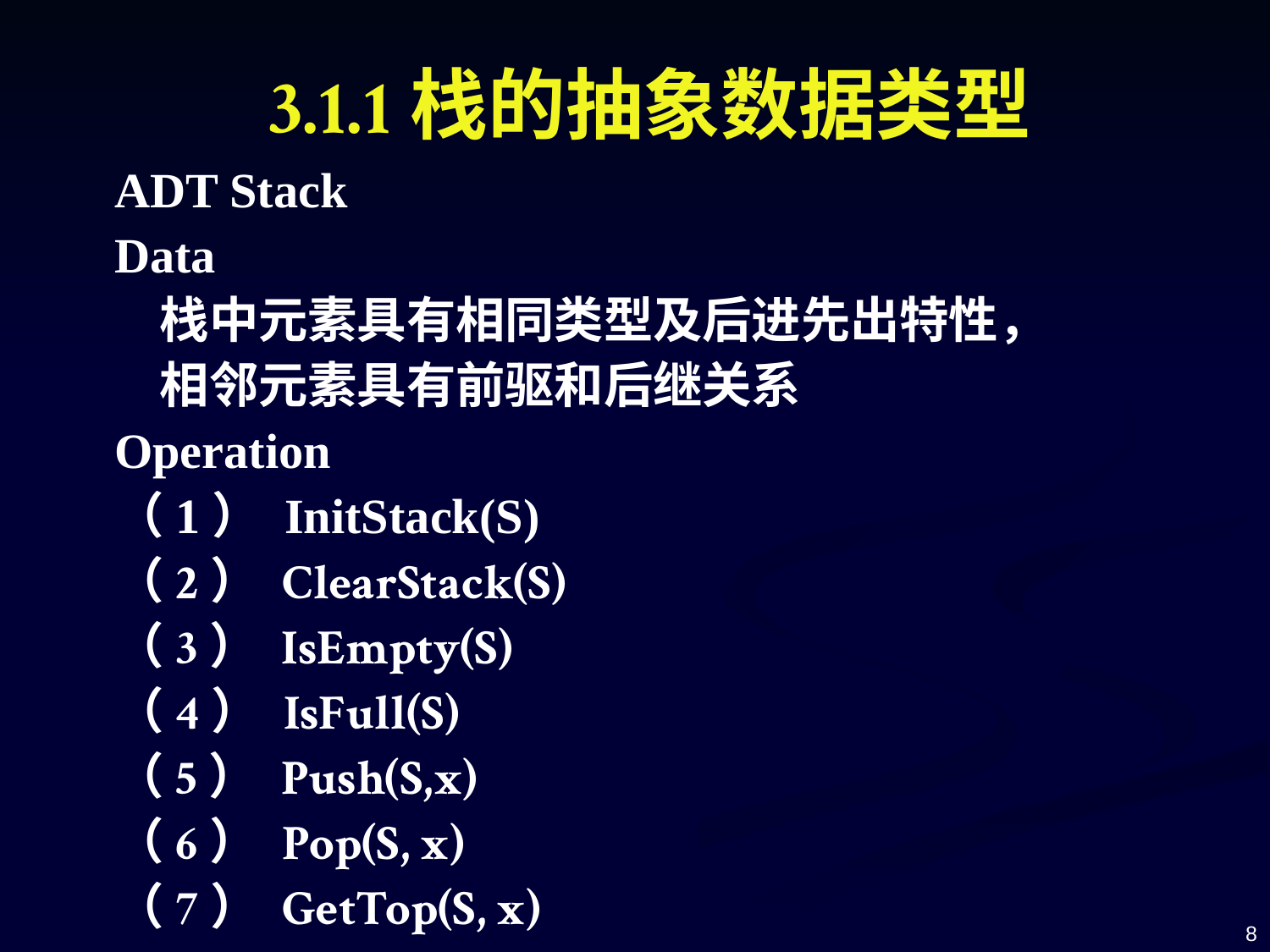

# 3.1.1栈的抽象数据类型
ADT Stack
Data
   栈中元素具有相同类型及后进先出特性，
   相邻元素具有前驱和后继关系
Operation
（1） InitStack(S)
（2） ClearStack(S)
（3） IsEmpty(S)
（4） IsFull(S)
（5） Push(S,x)
（6） Pop(S, x)
（7） GetTop(S, x)
8